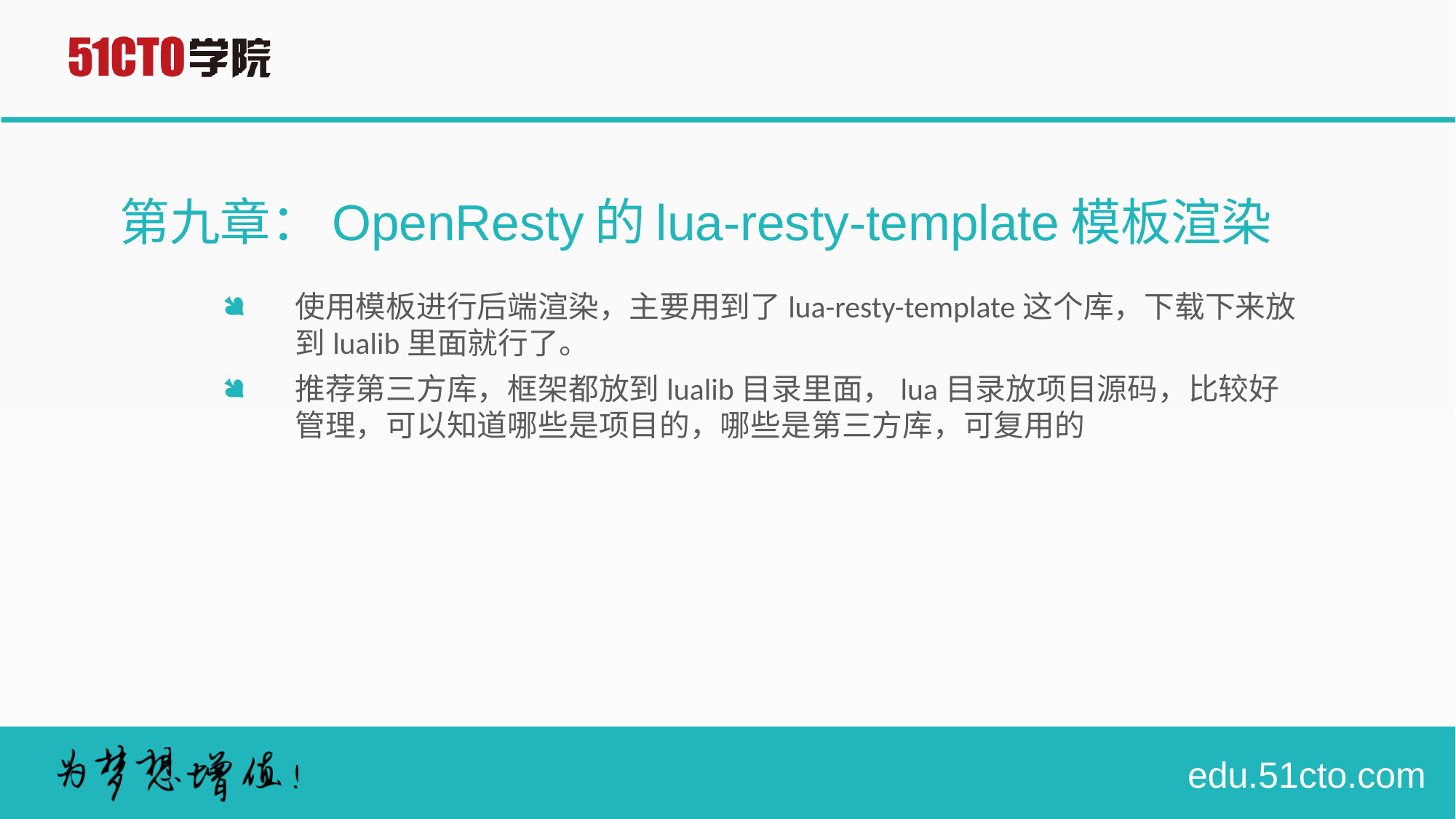

# 第九章：OpenResty的lua-resty-template模板渲染
使用模板进行后端渲染，主要用到了lua-resty-template这个库，下载下来放到lualib里面就行了。
推荐第三方库，框架都放到lualib目录里面，lua目录放项目源码，比较好管理，可以知道哪些是项目的，哪些是第三方库，可复用的